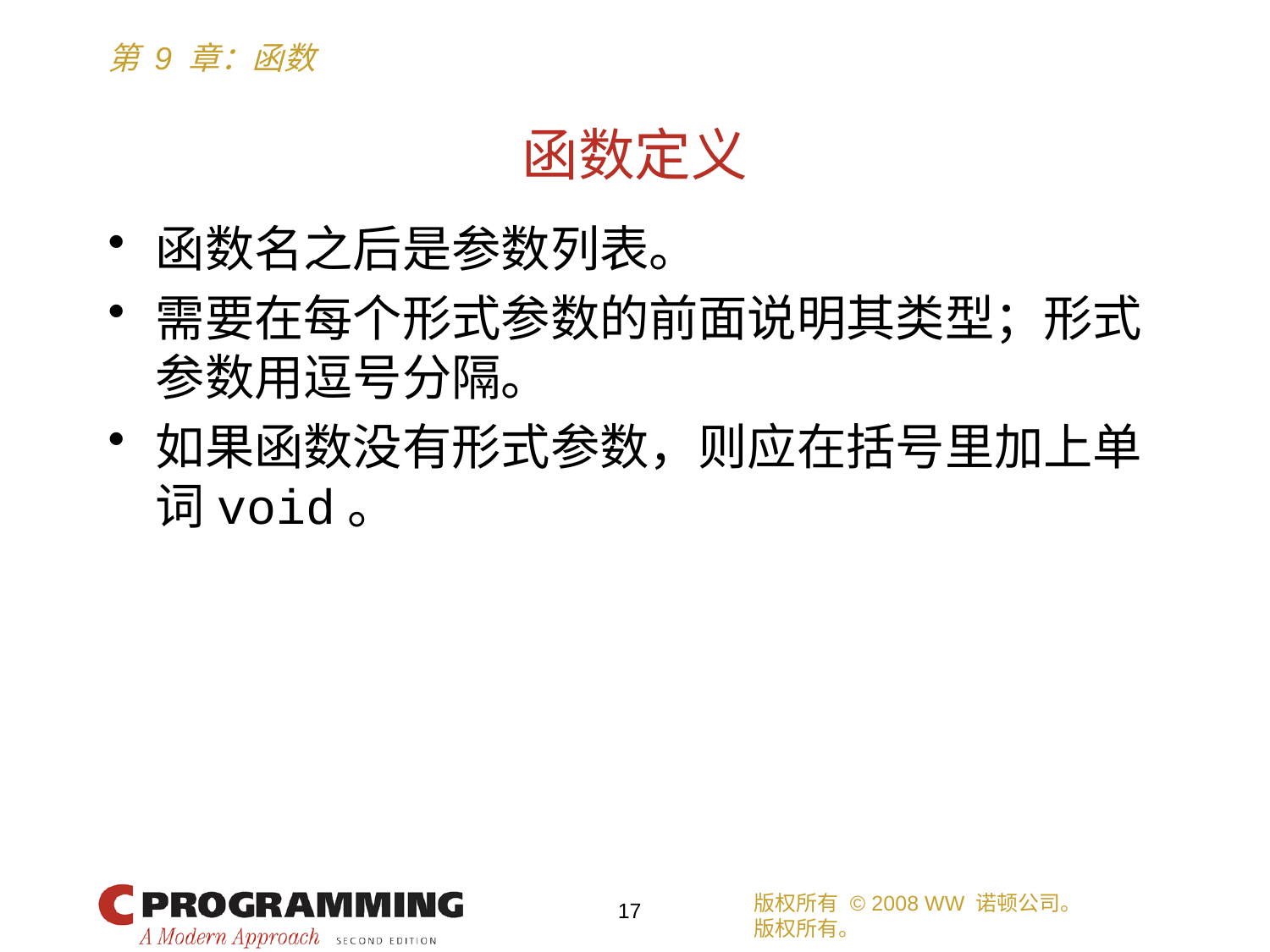

# 函数定义
函数名之后是参数列表。
需要在每个形式参数的前面说明其类型；形式参数用逗号分隔。
如果函数没有形式参数，则应在括号里加上单词void。
版权所有 © 2008 WW 诺顿公司。
版权所有。
17